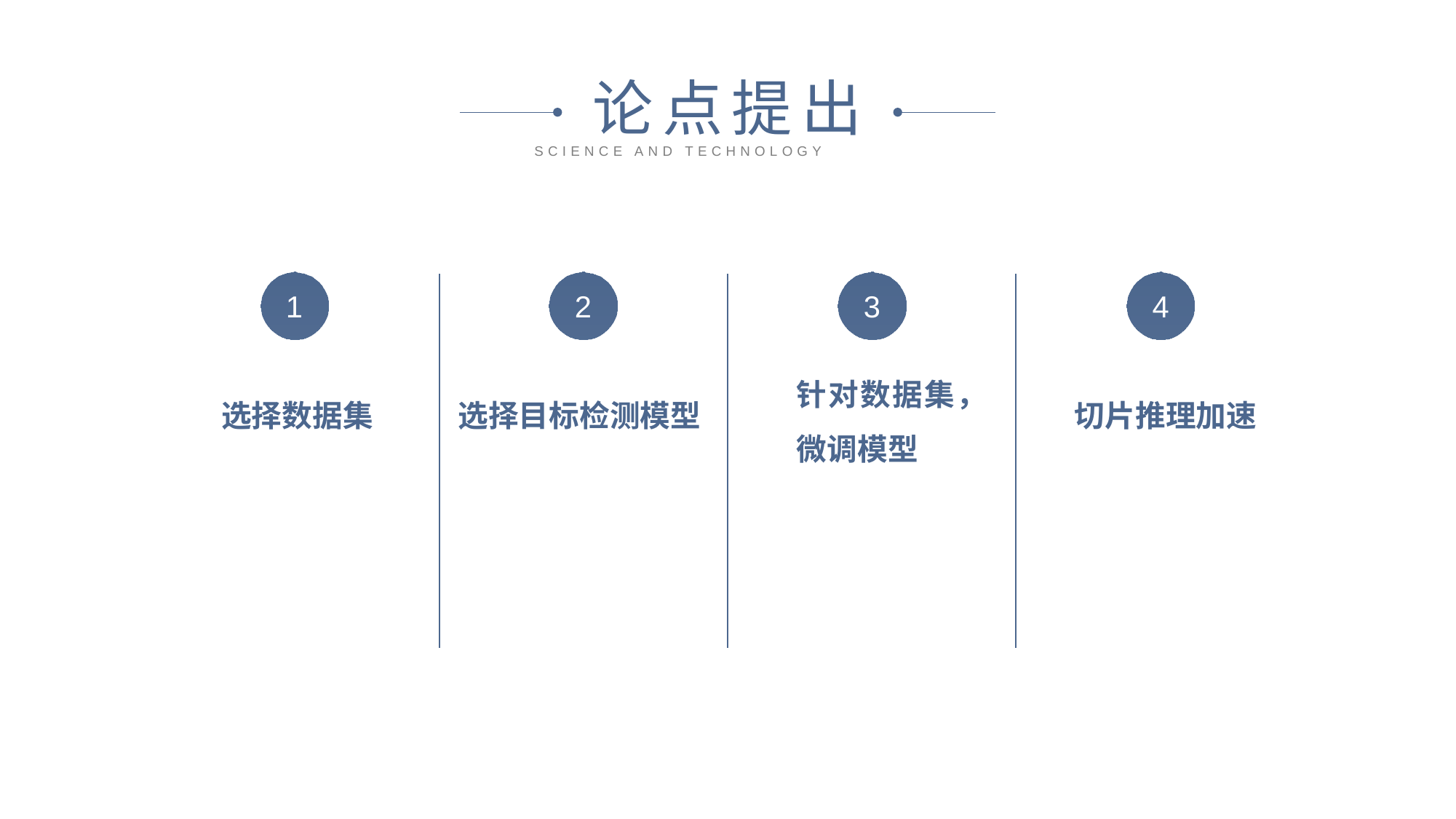

论点提出
SCIENCE AND TECHNOLOGY
1
2
3
4
针对数据集，微调模型
选择数据集
选择目标检测模型
切片推理加速